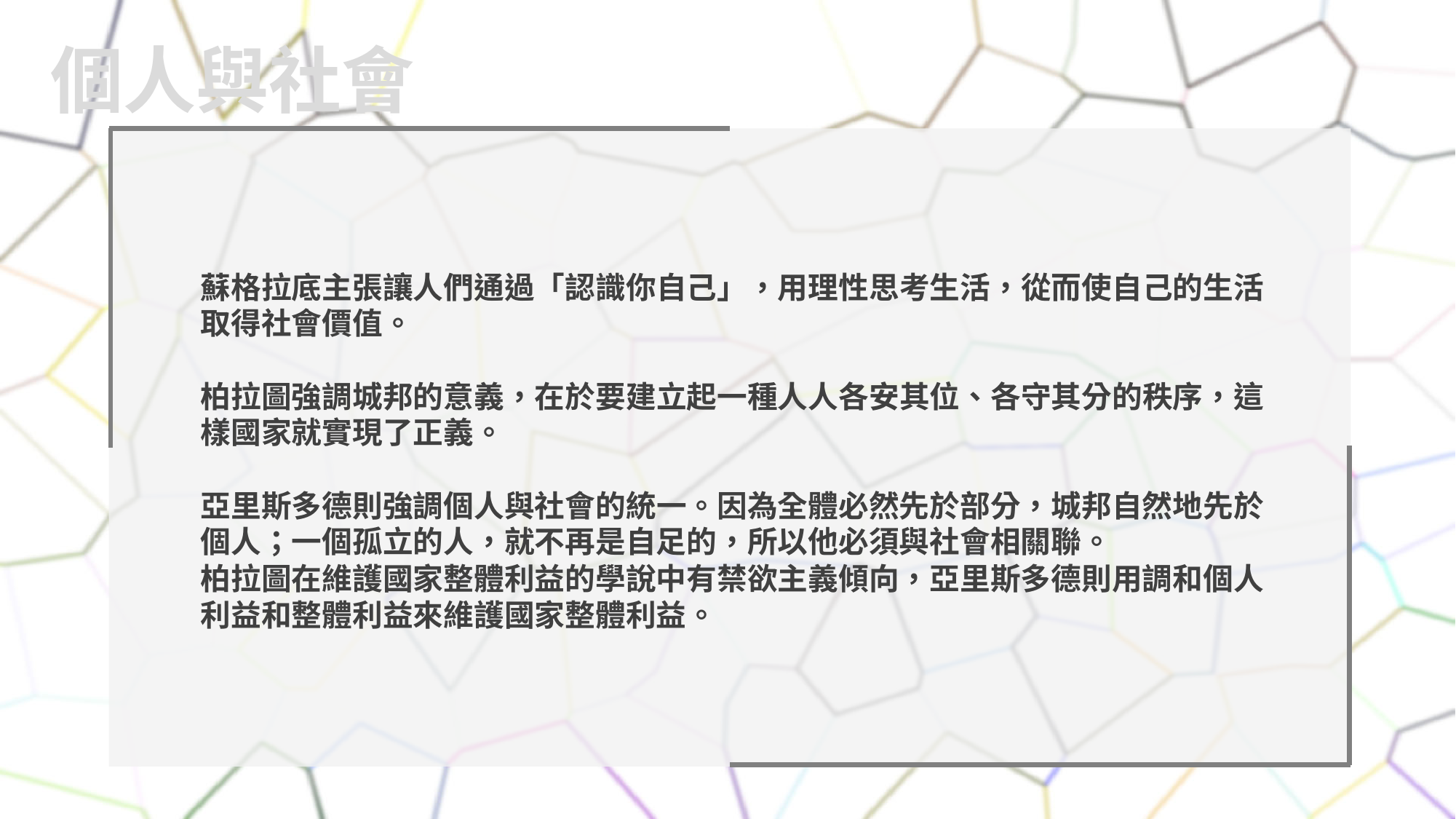

個人與社會

蘇格拉底主張讓人們通過「認識你自己」，用理性思考生活，從而使自己的生活取得社會價值。

柏拉圖強調城邦的意義，在於要建立起一種人人各安其位、各守其分的秩序，這樣國家就實現了正義。

亞里斯多德則強調個人與社會的統一。因為全體必然先於部分，城邦自然地先於個人；一個孤立的人，就不再是自足的，所以他必須與社會相關聯。
柏拉圖在維護國家整體利益的學說中有禁欲主義傾向，亞里斯多德則用調和個人利益和整體利益來維護國家整體利益。